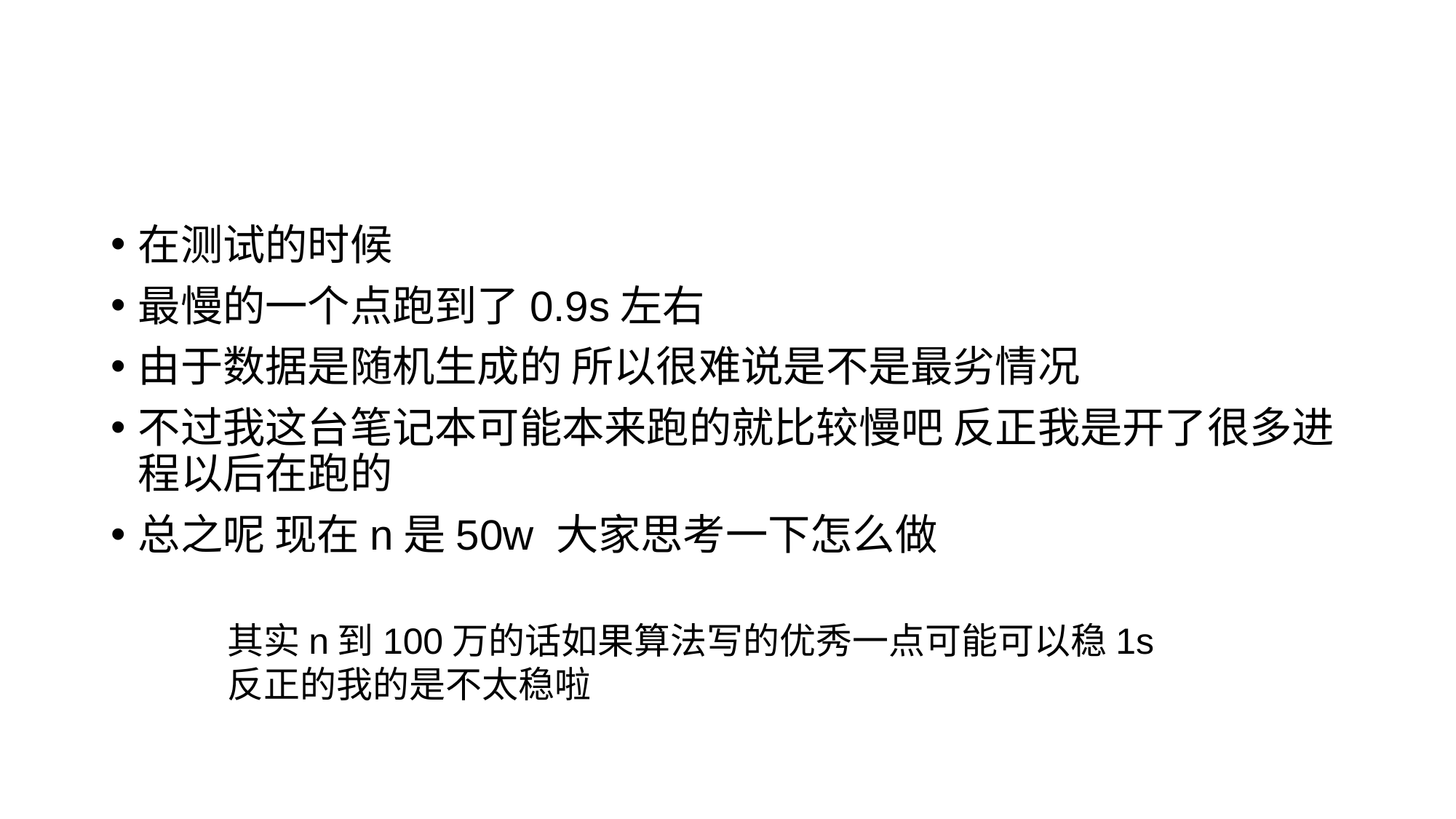

在测试的时候
最慢的一个点跑到了0.9s左右
由于数据是随机生成的 所以很难说是不是最劣情况
不过我这台笔记本可能本来跑的就比较慢吧 反正我是开了很多进程以后在跑的
总之呢 现在n是50w 大家思考一下怎么做

其实n到100万的话如果算法写的优秀一点可能可以稳1s
反正的我的是不太稳啦